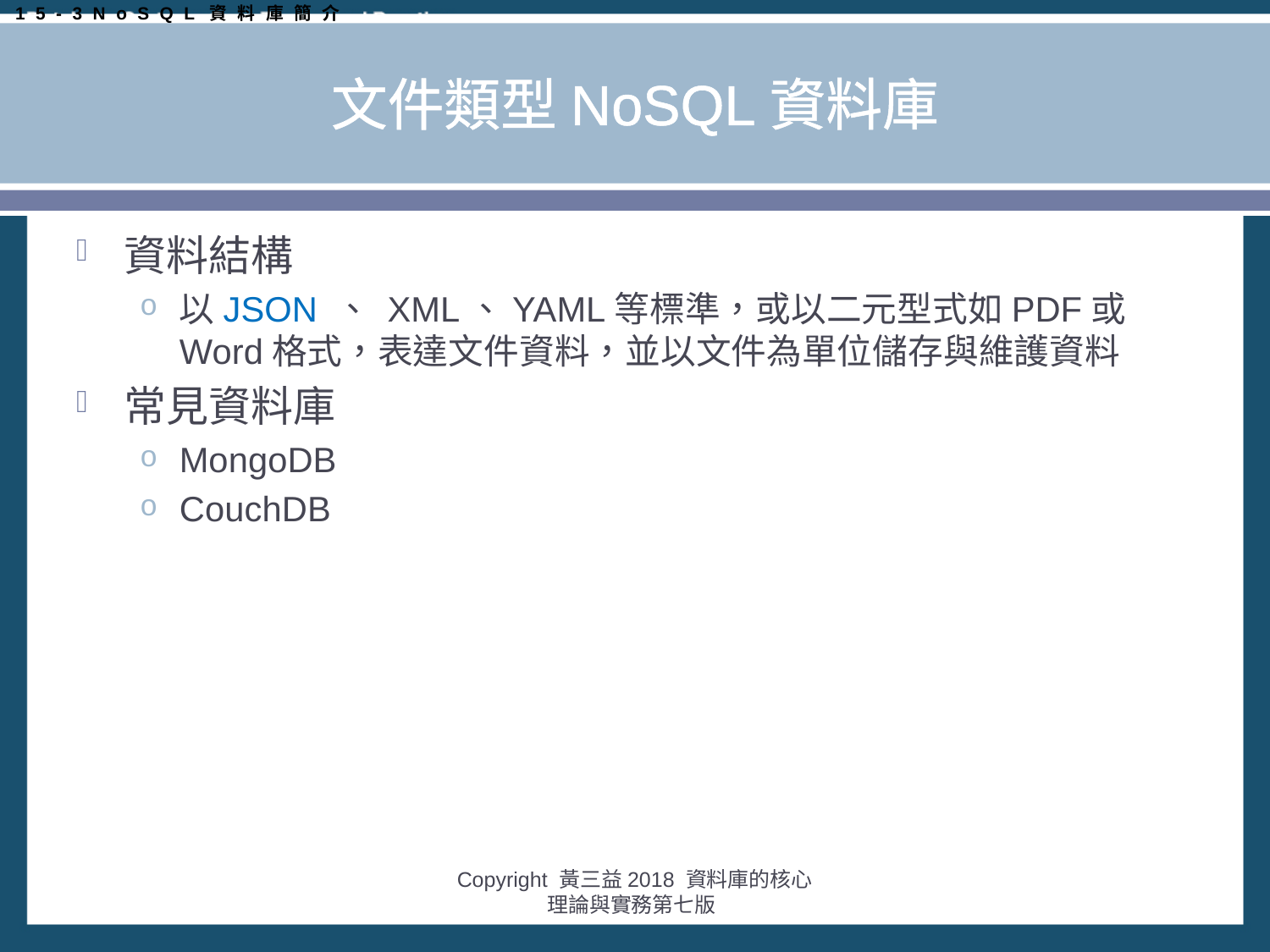

15-3NoSQL資料庫簡介
# 文件類型NoSQL資料庫
資料結構
以JSON 、 XML、YAML等標準，或以二元型式如PDF或Word格式，表達文件資料，並以文件為單位儲存與維護資料
常見資料庫
MongoDB
CouchDB

Copyright 黃三益2018 資料庫的核心理論與實務第七版